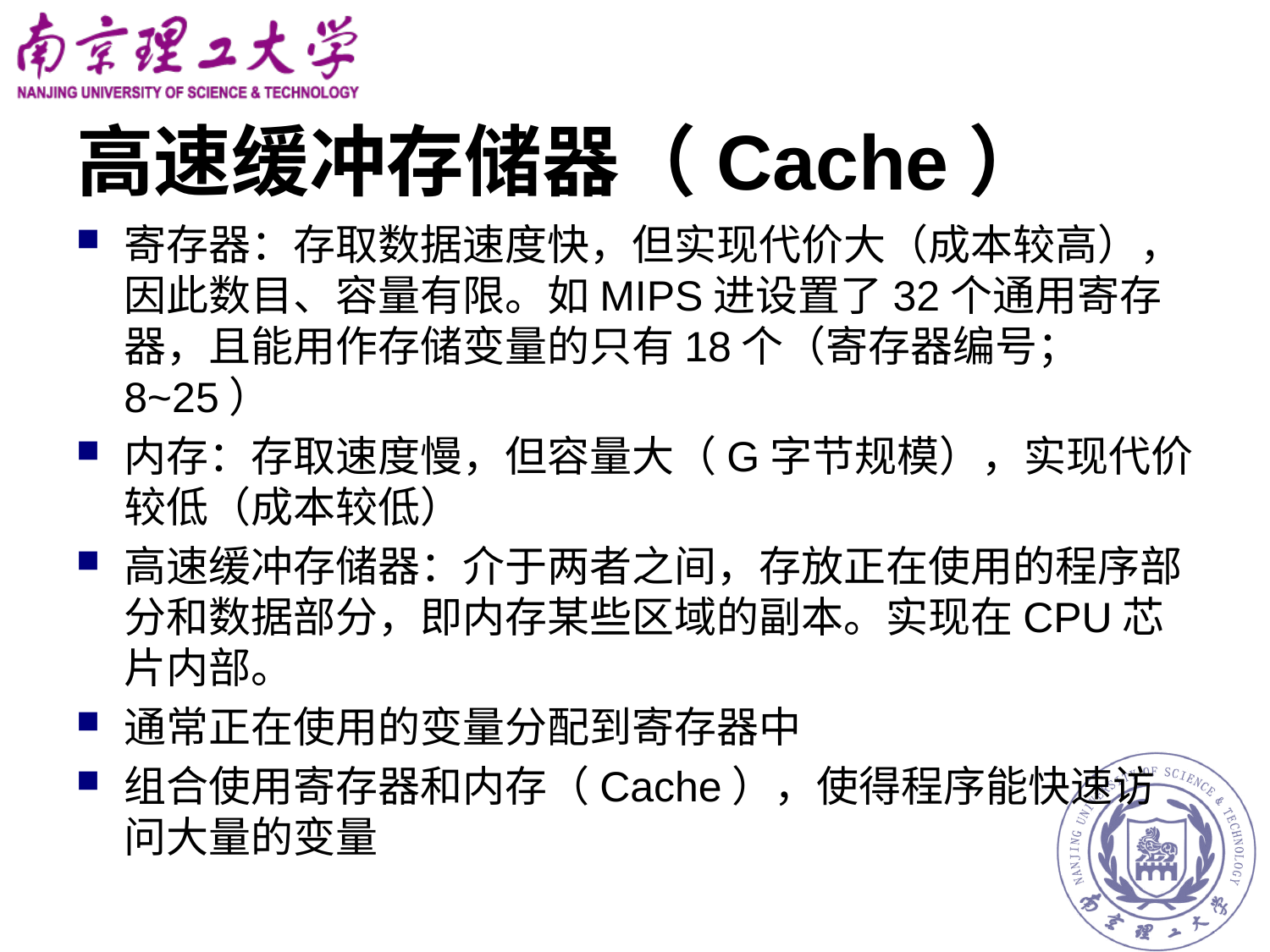

# 高速缓冲存储器（Cache）
寄存器：存取数据速度快，但实现代价大（成本较高），因此数目、容量有限。如MIPS进设置了32个通用寄存器，且能用作存储变量的只有18个（寄存器编号；8~25）
内存：存取速度慢，但容量大（G字节规模），实现代价较低（成本较低）
高速缓冲存储器：介于两者之间，存放正在使用的程序部分和数据部分，即内存某些区域的副本。实现在CPU芯片内部。
通常正在使用的变量分配到寄存器中
组合使用寄存器和内存（Cache），使得程序能快速访问大量的变量